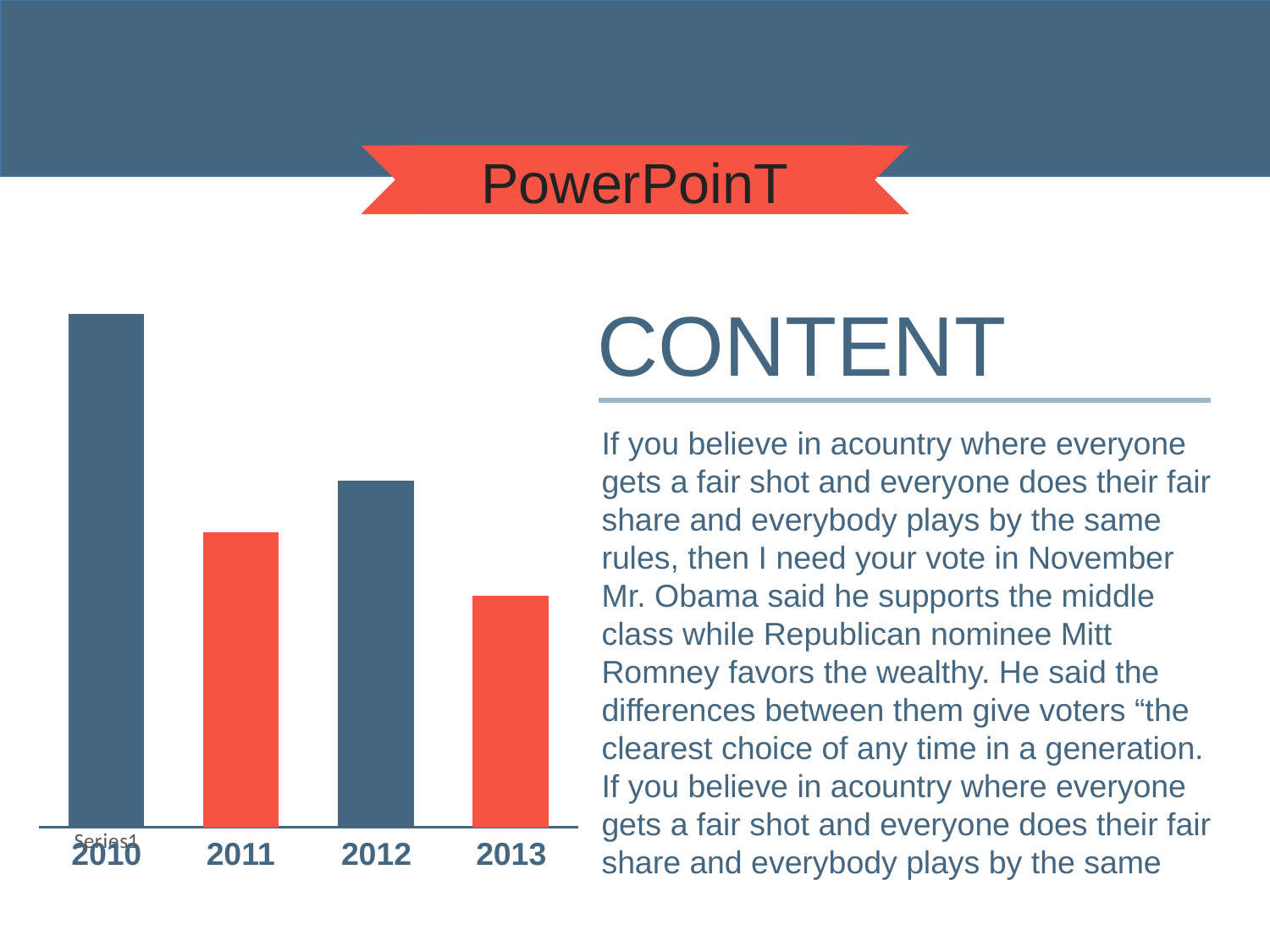

CONTENT
PowerPoinT

### Chart

| Category | 계열 1 |
|---|---|
|  | 40.0 |
|  | 23.0 |
|  | 27.0 |
|  | 18.0 |
CONTENT
If you believe in acountry where everyone gets a fair shot and everyone does their fair share and everybody plays by the same rules, then I need your vote in November
Mr. Obama said he supports the middle class while Republican nominee Mitt Romney favors the wealthy. He said the differences between them give voters “the clearest choice of any time in a generation.
If you believe in acountry where everyone gets a fair shot and everyone does their fair share and everybody plays by the same
2010
2011
2012
2013